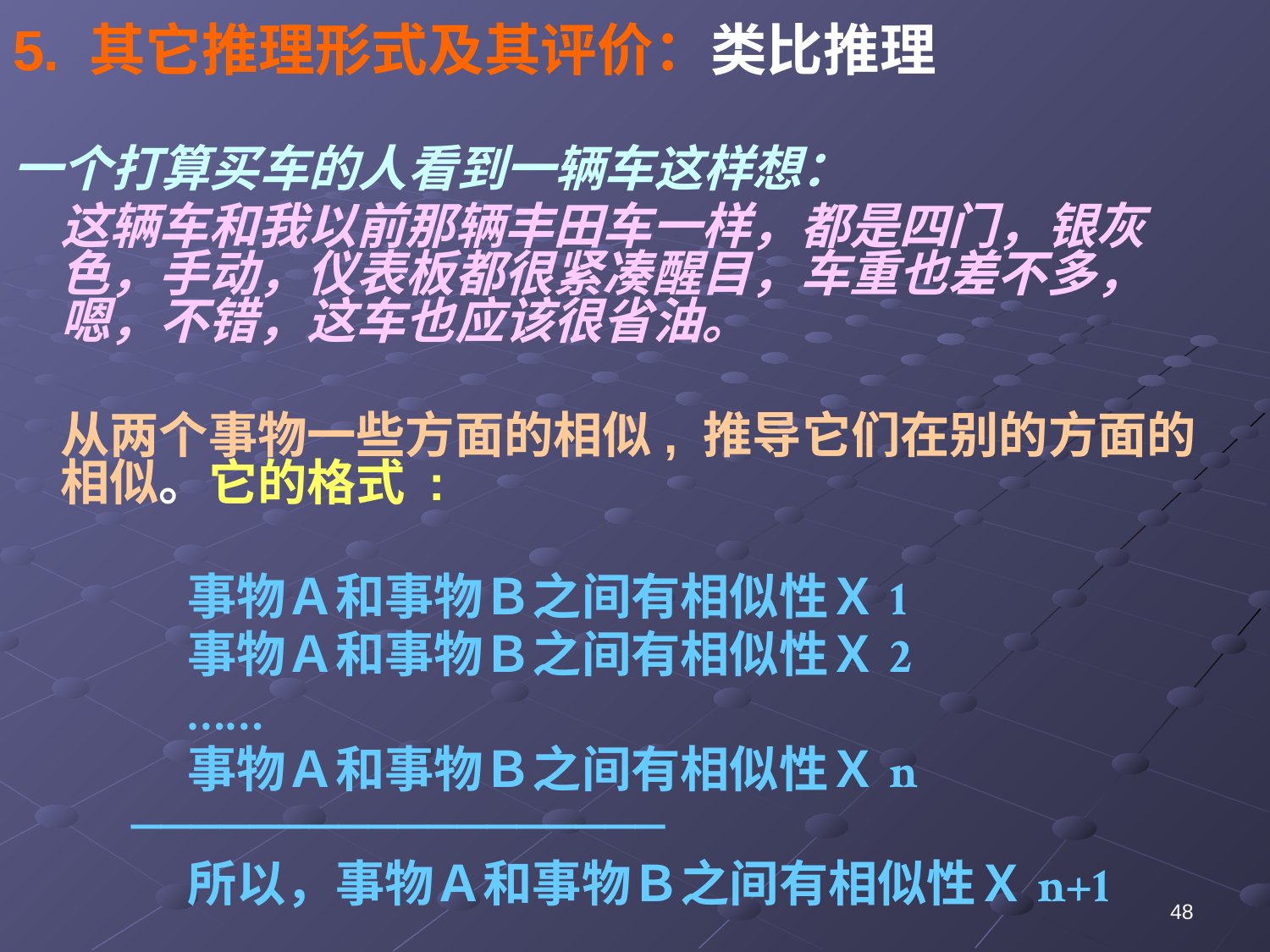

5. 其它推理形式及其评价：类比推理

一个打算买车的人看到一辆车这样想：
	这辆车和我以前那辆丰田车一样，都是四门，银灰色，手动，仪表板都很紧凑醒目，车重也差不多，嗯，不错，这车也应该很省油。

	从两个事物一些方面的相似, 推导它们在别的方面的相似。它的格式 :

		事物Ａ和事物Ｂ之间有相似性Ｘ1
		事物Ａ和事物Ｂ之间有相似性Ｘ2
		……
		事物Ａ和事物Ｂ之间有相似性Ｘn
	       ──────────────────
		所以，事物Ａ和事物Ｂ之间有相似性Ｘn+1
48